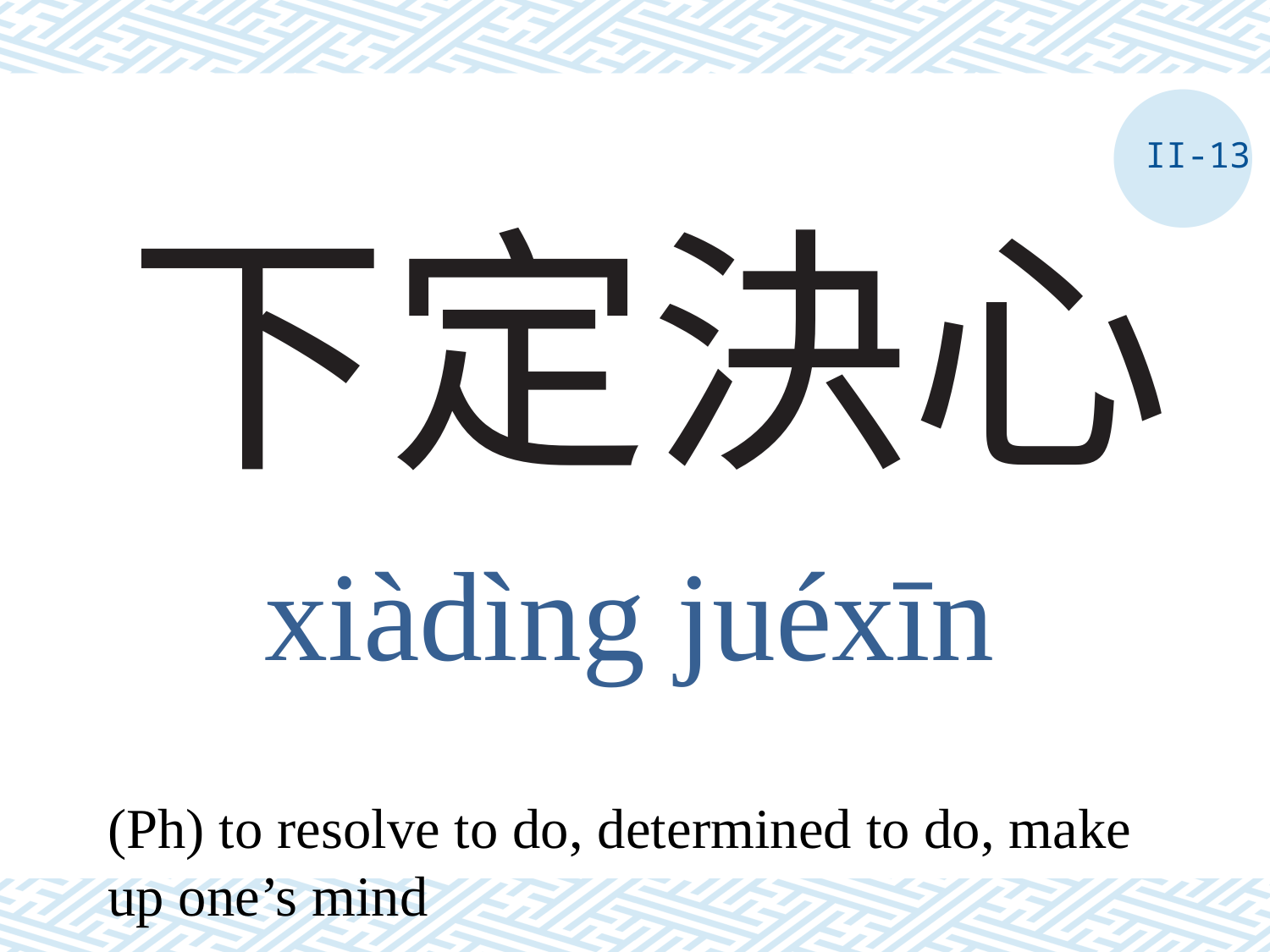

II-13

# 下定決心
xiàdìng juéxīn
(Ph) to resolve to do, determined to do, make up one’s mind